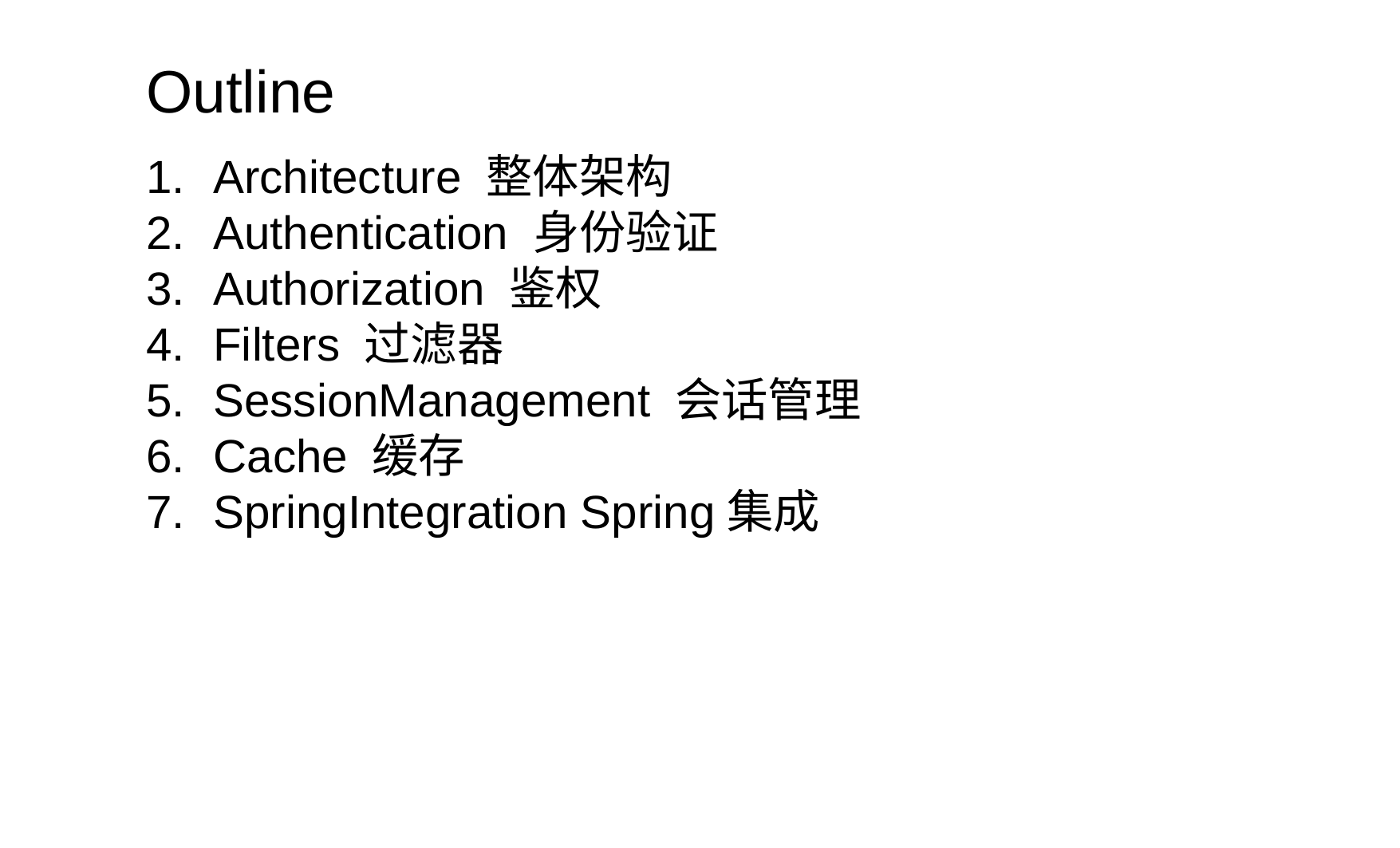

Outline
Architecture 整体架构
Authentication 身份验证
Authorization 鉴权
Filters 过滤器
SessionManagement 会话管理
Cache 缓存
SpringIntegration Spring集成